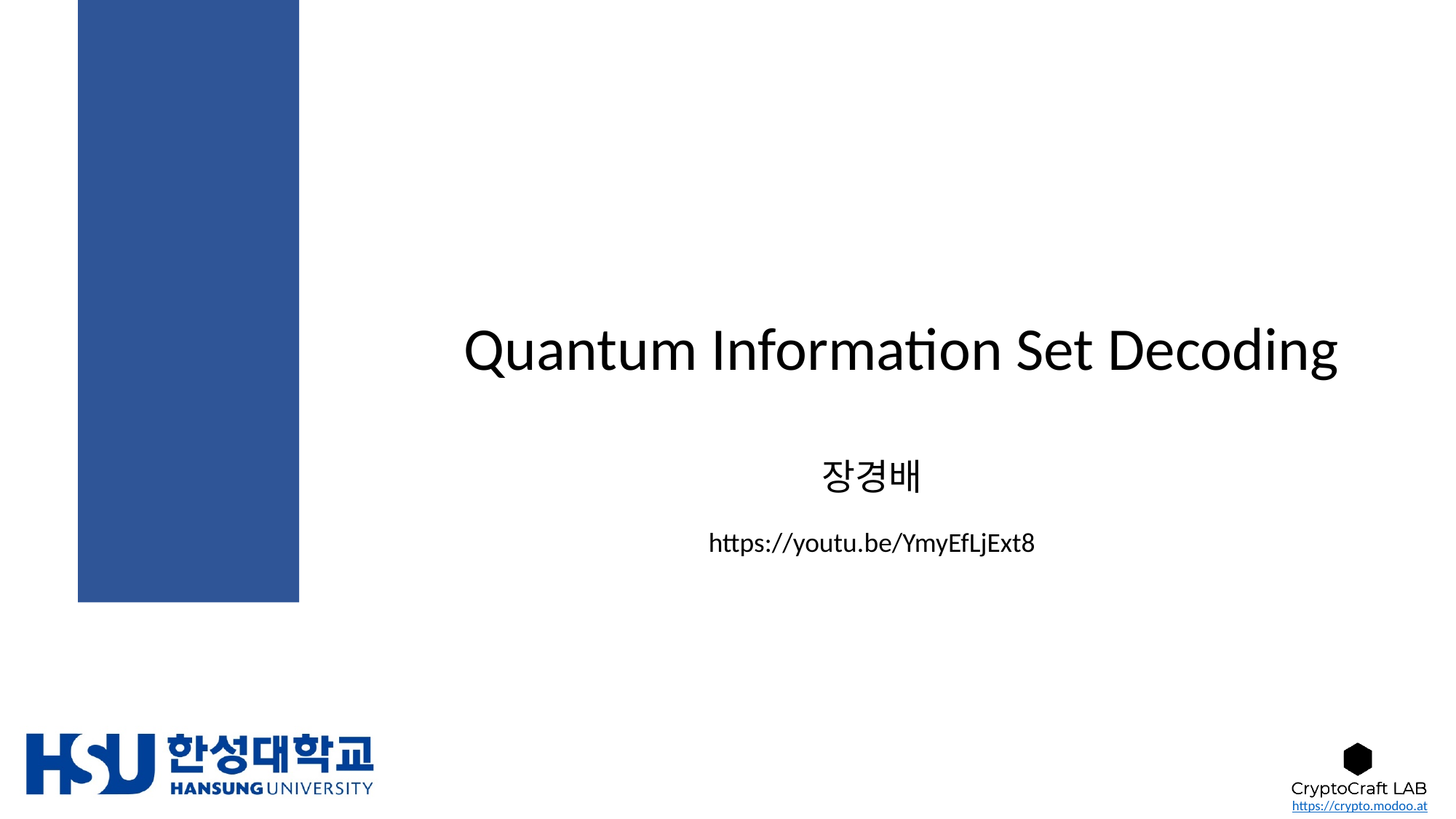

# Quantum Information Set Decoding
장경배
https://youtu.be/YmyEfLjExt8